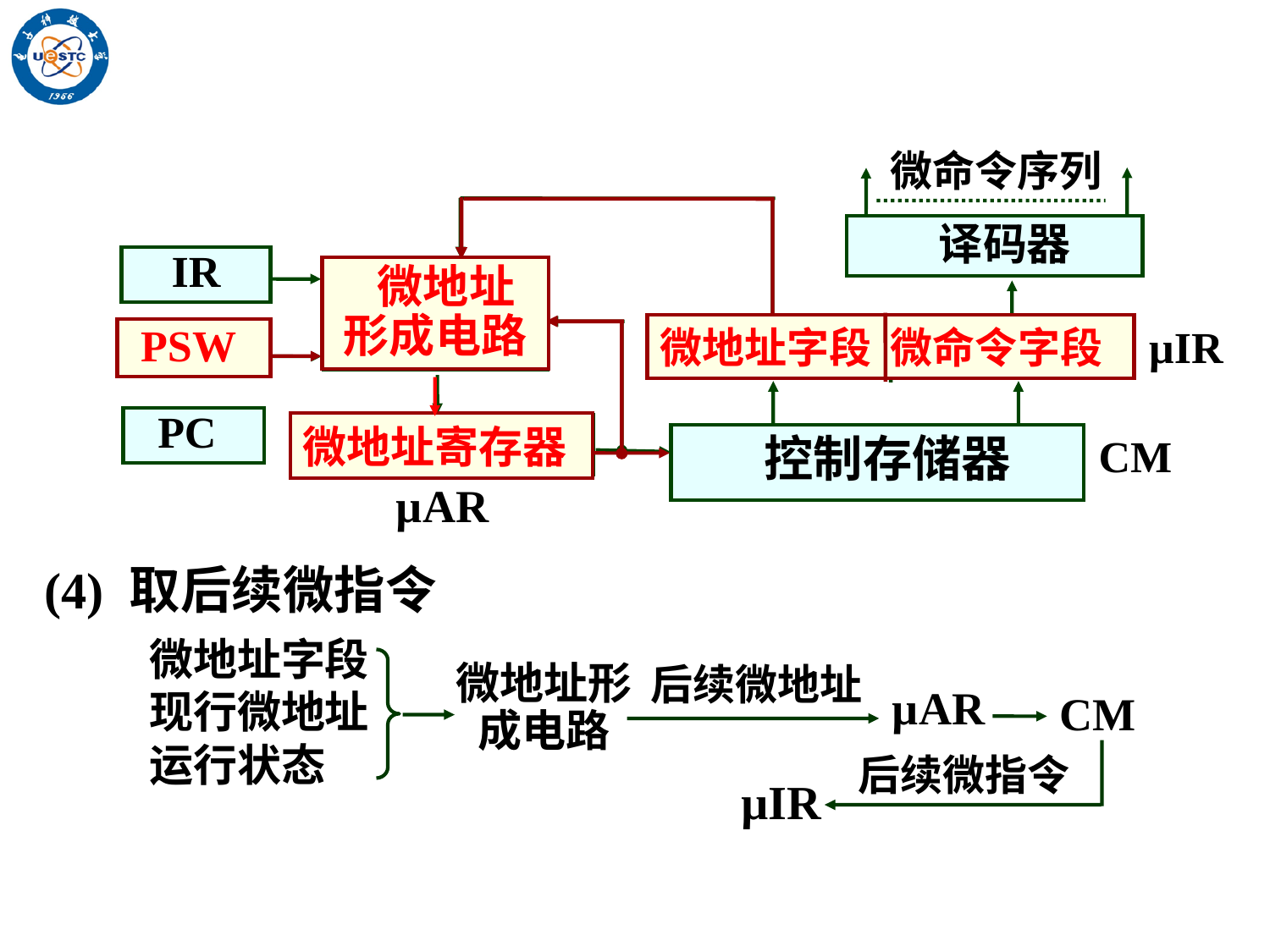

微命令序列

 译码器
IR
微地址
形成电路

µIR

 PSW

微地址字段  微命令字段

  PC
微地址寄存器
控制存储器
CM

 µAR

 微地址
形成电路

微地址字段  微命令字段
 PSW

微地址寄存器

(4) 取后续微指令
微地址字段
现行微地址
运行状态

后续微地址
微地址形成电路
µAR
CM

后续微指令
µIR